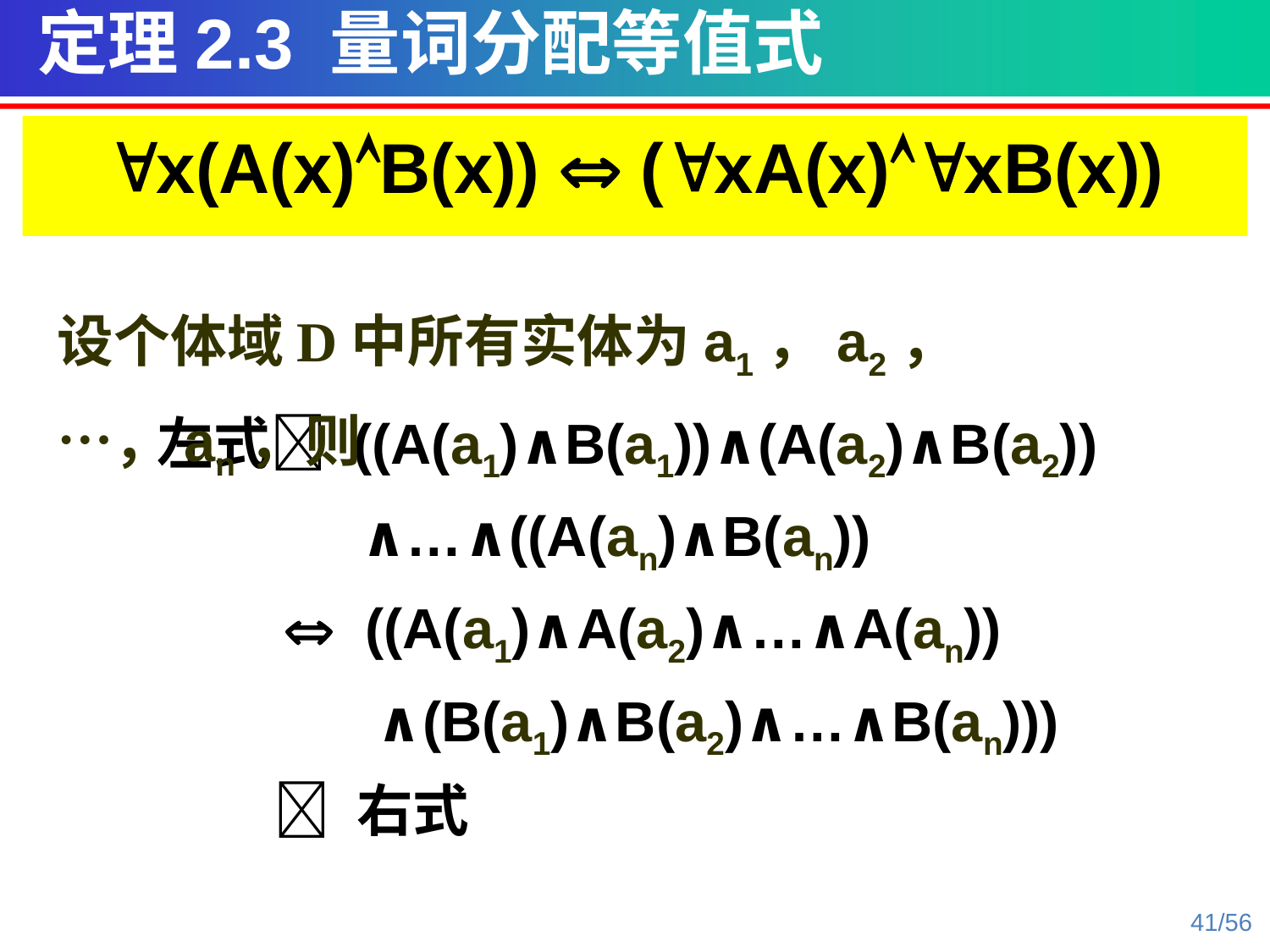

定理2.3 量词分配等值式
∀x(A(x)∧B(x)) ⇔ (∀xA(x)∧∀xB(x))
设个体域D中所有实体为a1，a2，…，an，则
左式⇔ ((A(a1)∧B(a1))∧(A(a2)∧B(a2))
             ∧…∧((A(an)∧B(an))
        ⇔  ((A(a1)∧A(a2)∧…∧A(an))
              ∧(B(a1)∧B(a2)∧…∧B(an)))
         ⇔ 右式
41/56